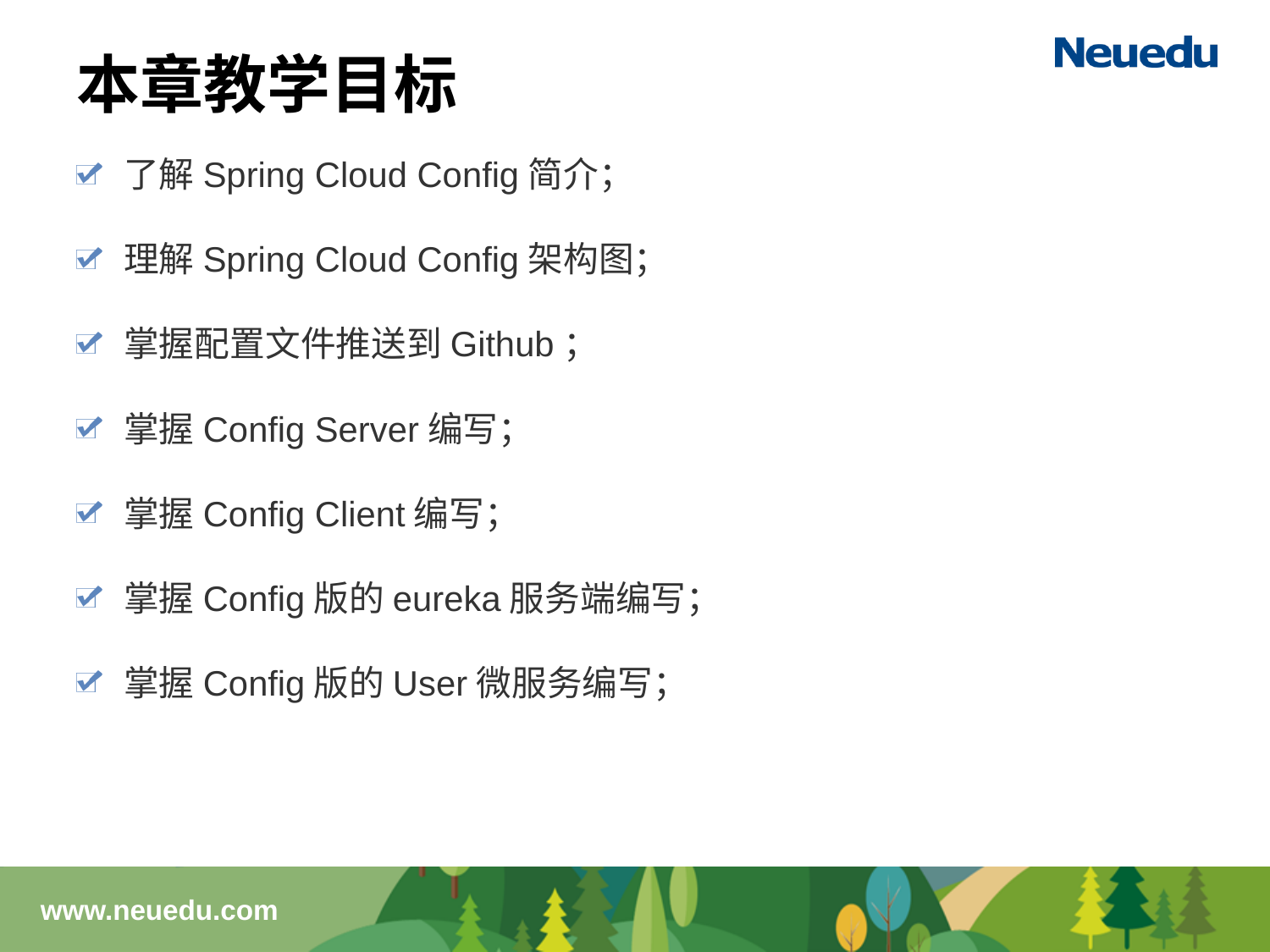

# 本章教学目标
了解Spring Cloud Config简介；

理解Spring Cloud Config架构图；

掌握配置文件推送到Github；

掌握Config Server编写；

掌握Config Client编写；

掌握Config版的eureka服务端编写；

掌握Config版的User微服务编写；